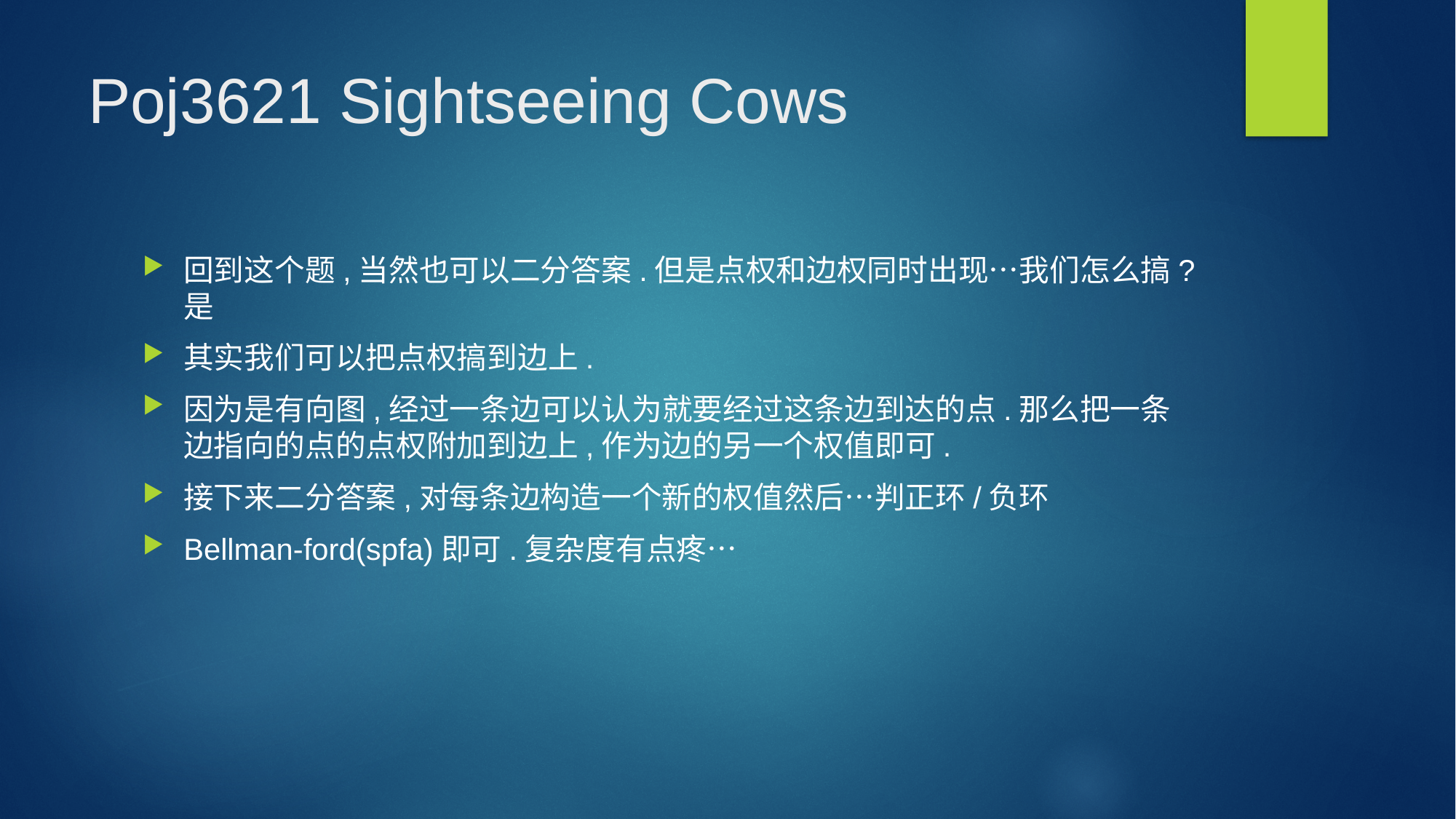

# Poj3621 Sightseeing Cows
回到这个题,当然也可以二分答案.但是点权和边权同时出现…我们怎么搞?是
其实我们可以把点权搞到边上.
因为是有向图,经过一条边可以认为就要经过这条边到达的点.那么把一条边指向的点的点权附加到边上,作为边的另一个权值即可.
接下来二分答案,对每条边构造一个新的权值然后…判正环/负环
Bellman-ford(spfa)即可.复杂度有点疼…